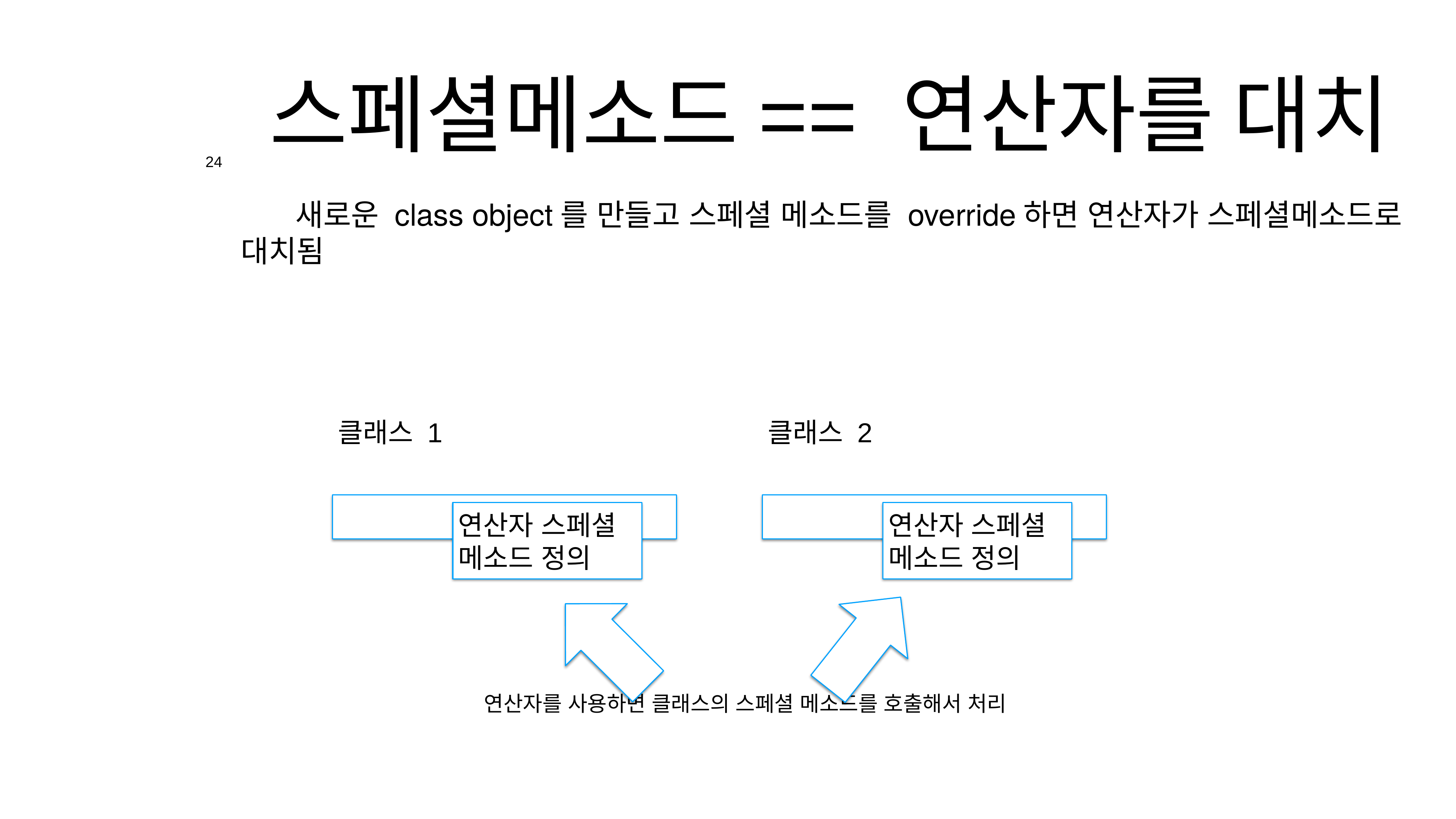

# 스페셜메소드== 연산자를 대치
24
새로운 class object를 만들고 스페셜 메소드를 override하면 연산자가 스페셜메소드로 대치됨
클래스 1
클래스 2

연산자 스페셜 메소드 정의
연산자 스페셜 메소드 정의

연산자를 사용하면 클래스의 스페셜 메소드를 호출해서 처리